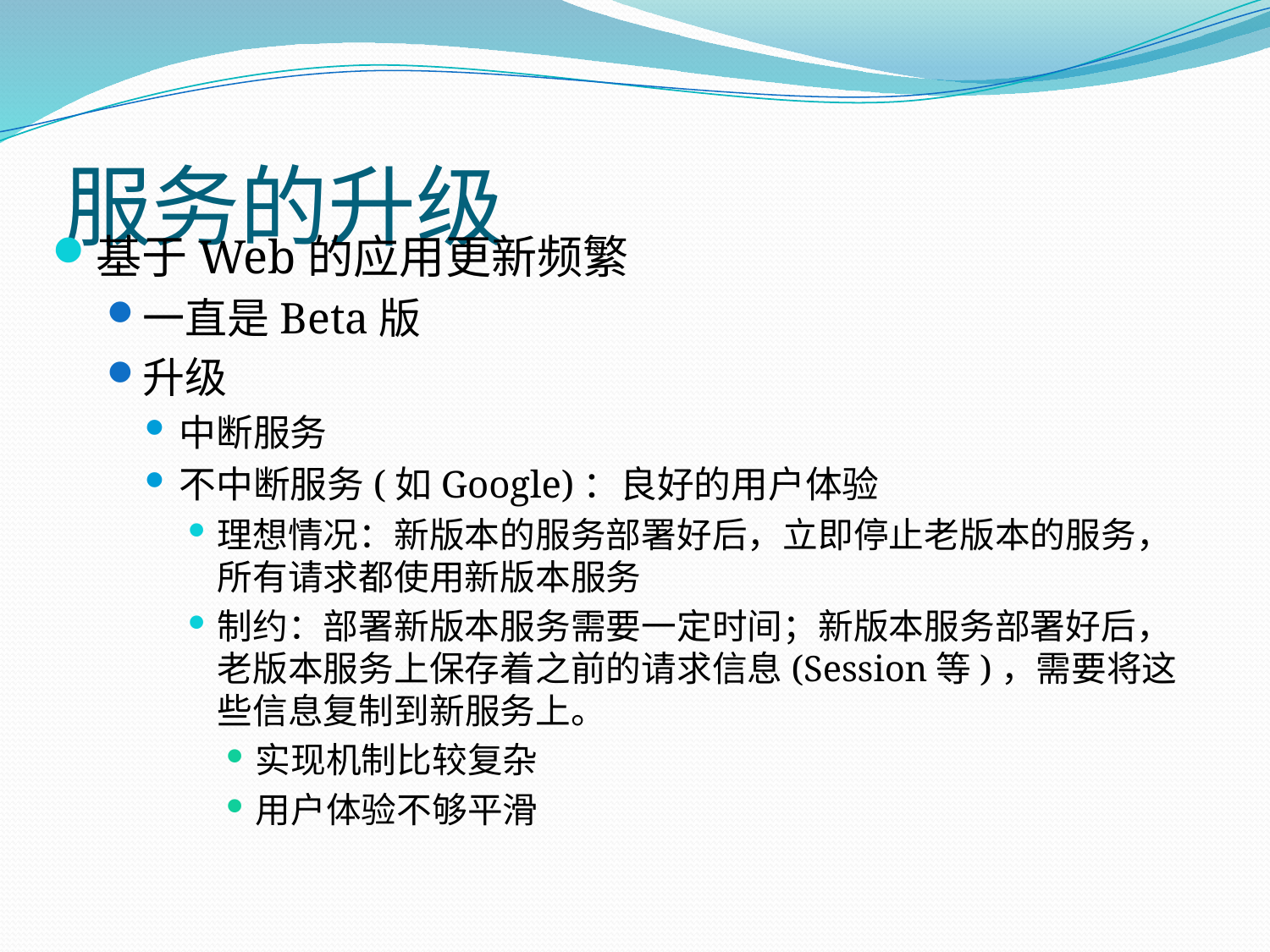

# 服务的升级
基于Web的应用更新频繁
一直是Beta版
升级
中断服务
不中断服务(如Google)：良好的用户体验
理想情况：新版本的服务部署好后，立即停止老版本的服务，所有请求都使用新版本服务
制约：部署新版本服务需要一定时间；新版本服务部署好后，老版本服务上保存着之前的请求信息(Session等)，需要将这些信息复制到新服务上。
实现机制比较复杂
用户体验不够平滑